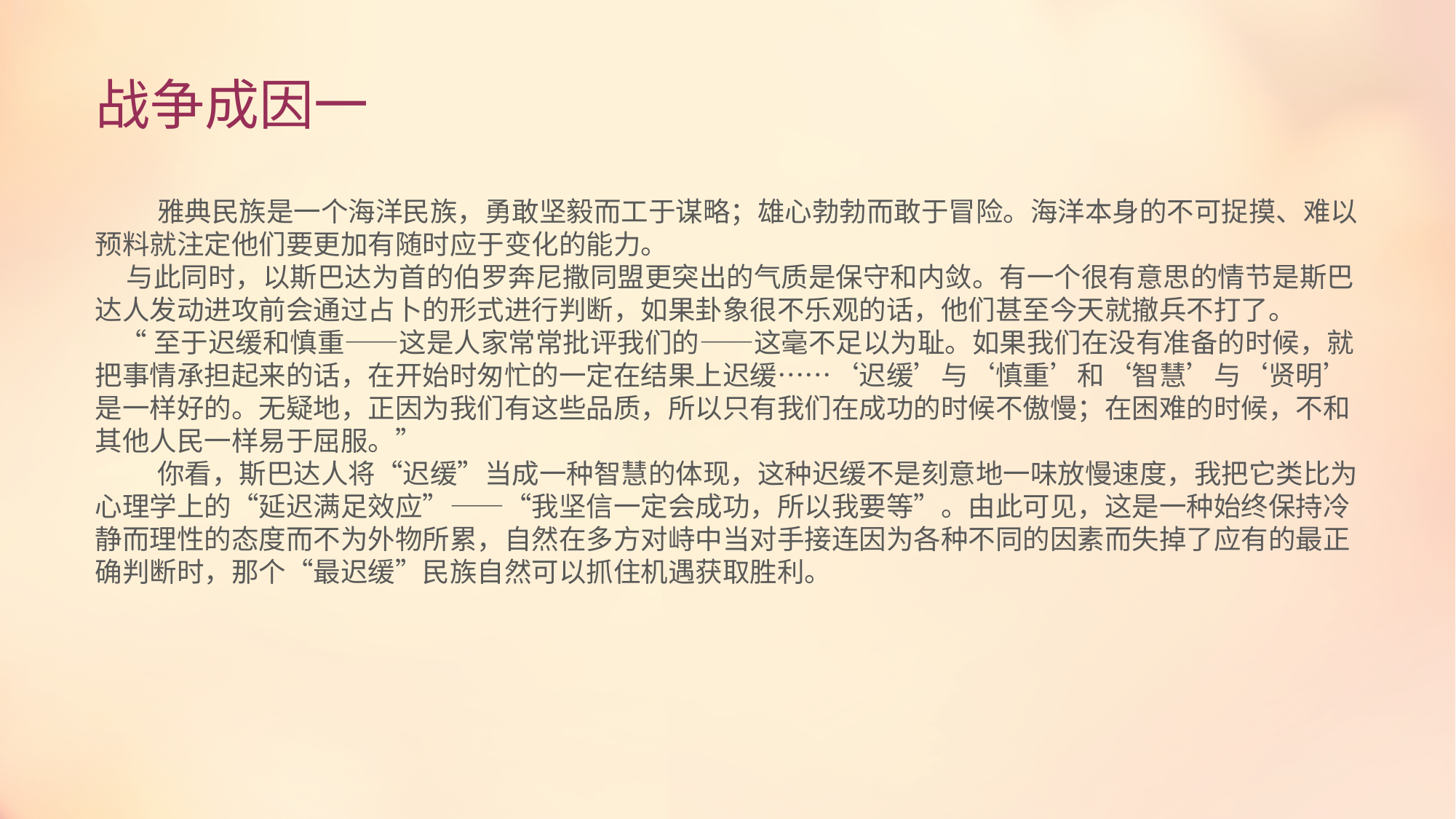

# 战争成因一
         雅典民族是一个海洋民族，勇敢坚毅而工于谋略；雄心勃勃而敢于冒险。海洋本身的不可捉摸、难以预料就注定他们要更加有随时应于变化的能力。
    与此同时，以斯巴达为首的伯罗奔尼撒同盟更突出的气质是保守和内敛。有一个很有意思的情节是斯巴达人发动进攻前会通过占卜的形式进行判断，如果卦象很不乐观的话，他们甚至今天就撤兵不打了。
    “至于迟缓和慎重——这是人家常常批评我们的——这毫不足以为耻。如果我们在没有准备的时候，就把事情承担起来的话，在开始时匆忙的一定在结果上迟缓……‘迟缓’与‘慎重’和‘智慧’与‘贤明’是一样好的。无疑地，正因为我们有这些品质，所以只有我们在成功的时候不傲慢；在困难的时候，不和其他人民一样易于屈服。”
         你看，斯巴达人将“迟缓”当成一种智慧的体现，这种迟缓不是刻意地一味放慢速度，我把它类比为心理学上的“延迟满足效应”——“我坚信一定会成功，所以我要等”。由此可见，这是一种始终保持冷静而理性的态度而不为外物所累，自然在多方对峙中当对手接连因为各种不同的因素而失掉了应有的最正确判断时，那个“最迟缓”民族自然可以抓住机遇获取胜利。